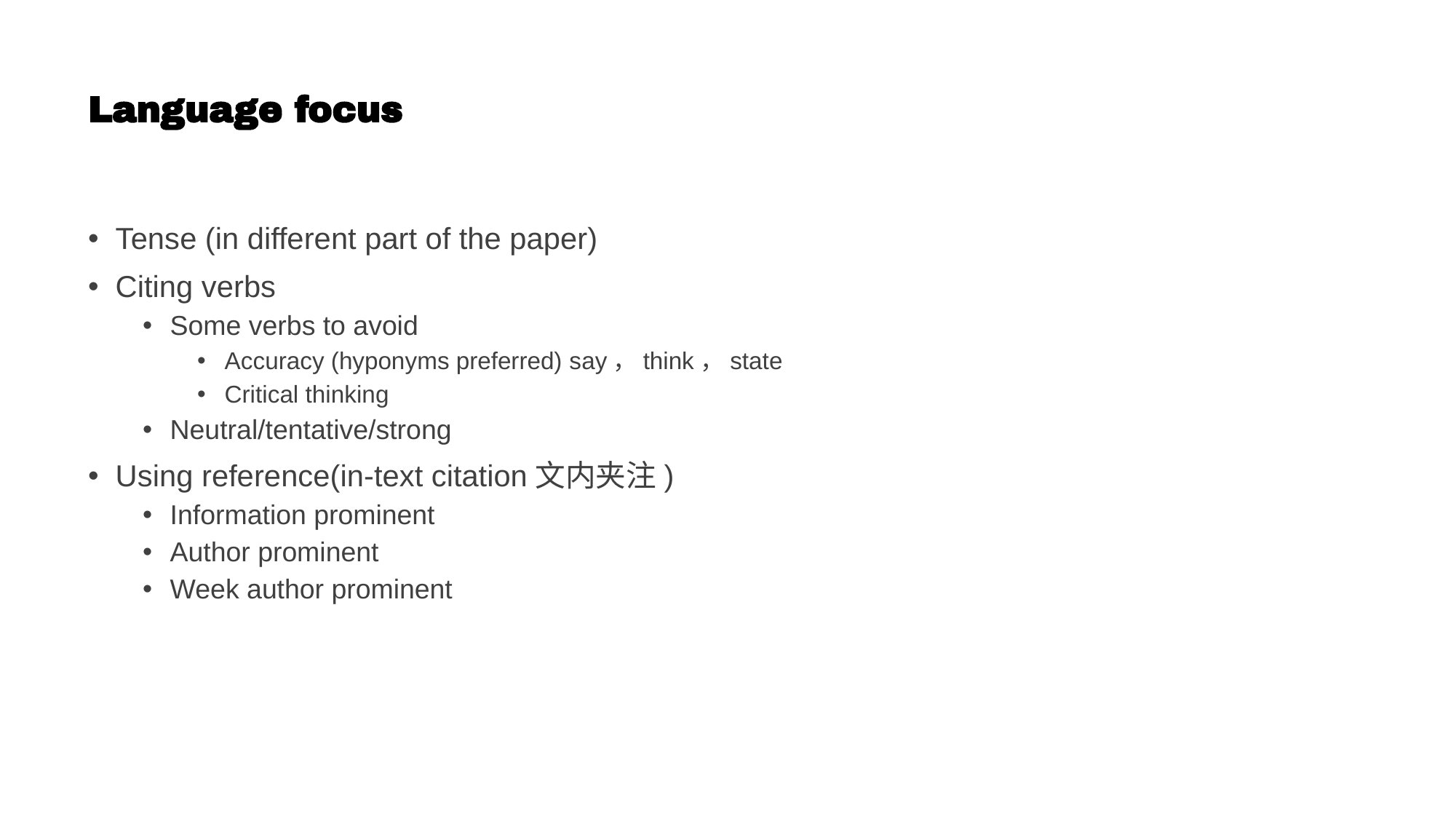

# Language focus
Tense (in different part of the paper)
Citing verbs
Some verbs to avoid
Accuracy (hyponyms preferred) say，think，state
Critical thinking
Neutral/tentative/strong
Using reference(in-text citation文内夹注)
Information prominent
Author prominent
Week author prominent